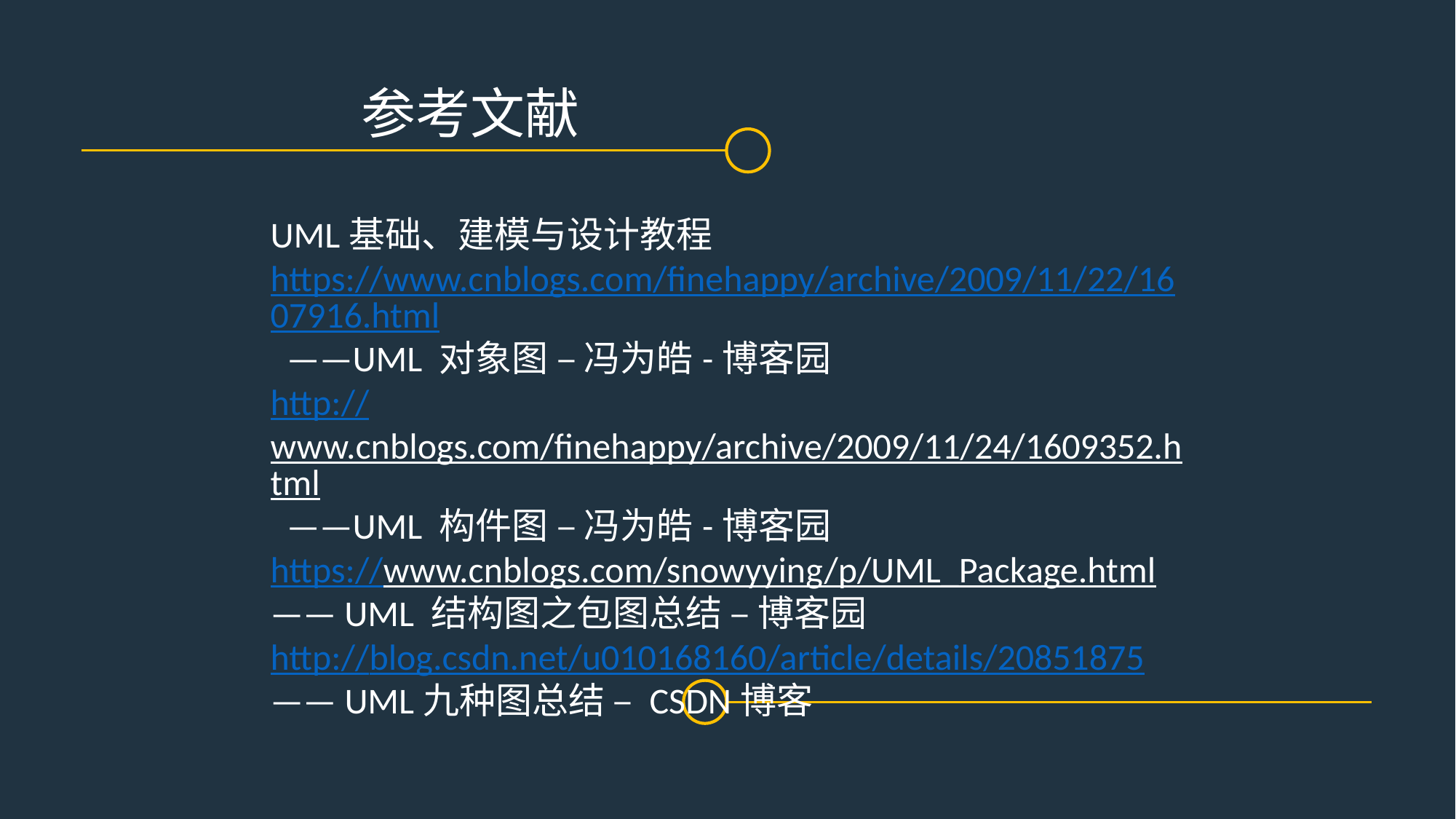

参考文献

UML基础、建模与设计教程
https://www.cnblogs.com/finehappy/archive/2009/11/22/1607916.html  ——UML 对象图 – 冯为皓-博客园
http://www.cnblogs.com/finehappy/archive/2009/11/24/1609352.html  ——UML 构件图 – 冯为皓-博客园
https://www.cnblogs.com/snowyying/p/UML_Package.html  —— UML 结构图之包图总结 – 博客园
http://blog.csdn.net/u010168160/article/details/20851875
—— UML九种图总结 – CSDN博客